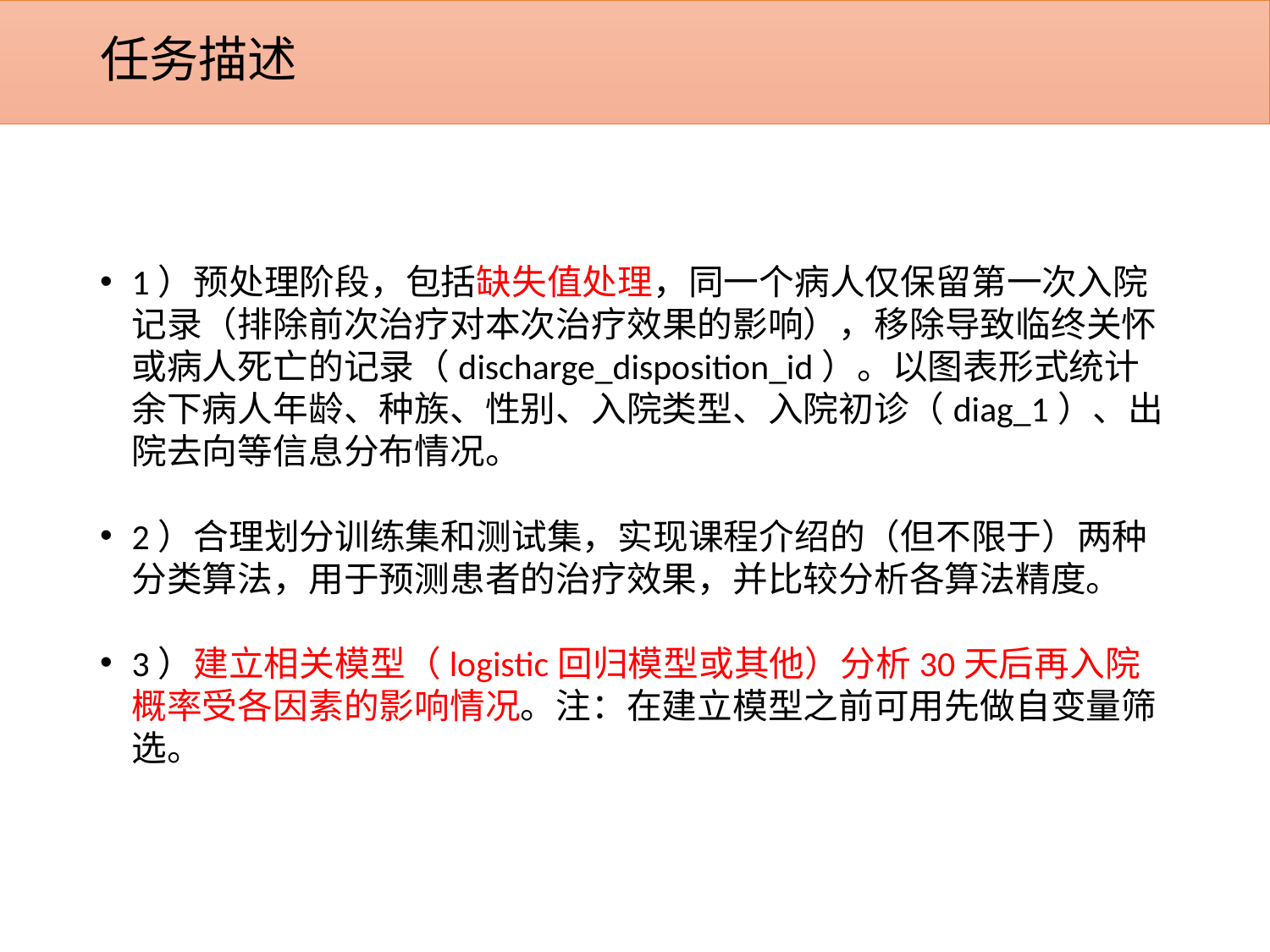

# 任务描述
1）预处理阶段，包括缺失值处理，同一个病人仅保留第一次入院记录（排除前次治疗对本次治疗效果的影响），移除导致临终关怀或病人死亡的记录（discharge_disposition_id）。以图表形式统计余下病人年龄、种族、性别、入院类型、入院初诊（diag_1）、出院去向等信息分布情况。
2）合理划分训练集和测试集，实现课程介绍的（但不限于）两种分类算法，用于预测患者的治疗效果，并比较分析各算法精度。
3）建立相关模型（logistic回归模型或其他）分析30天后再入院概率受各因素的影响情况。注：在建立模型之前可用先做自变量筛选。